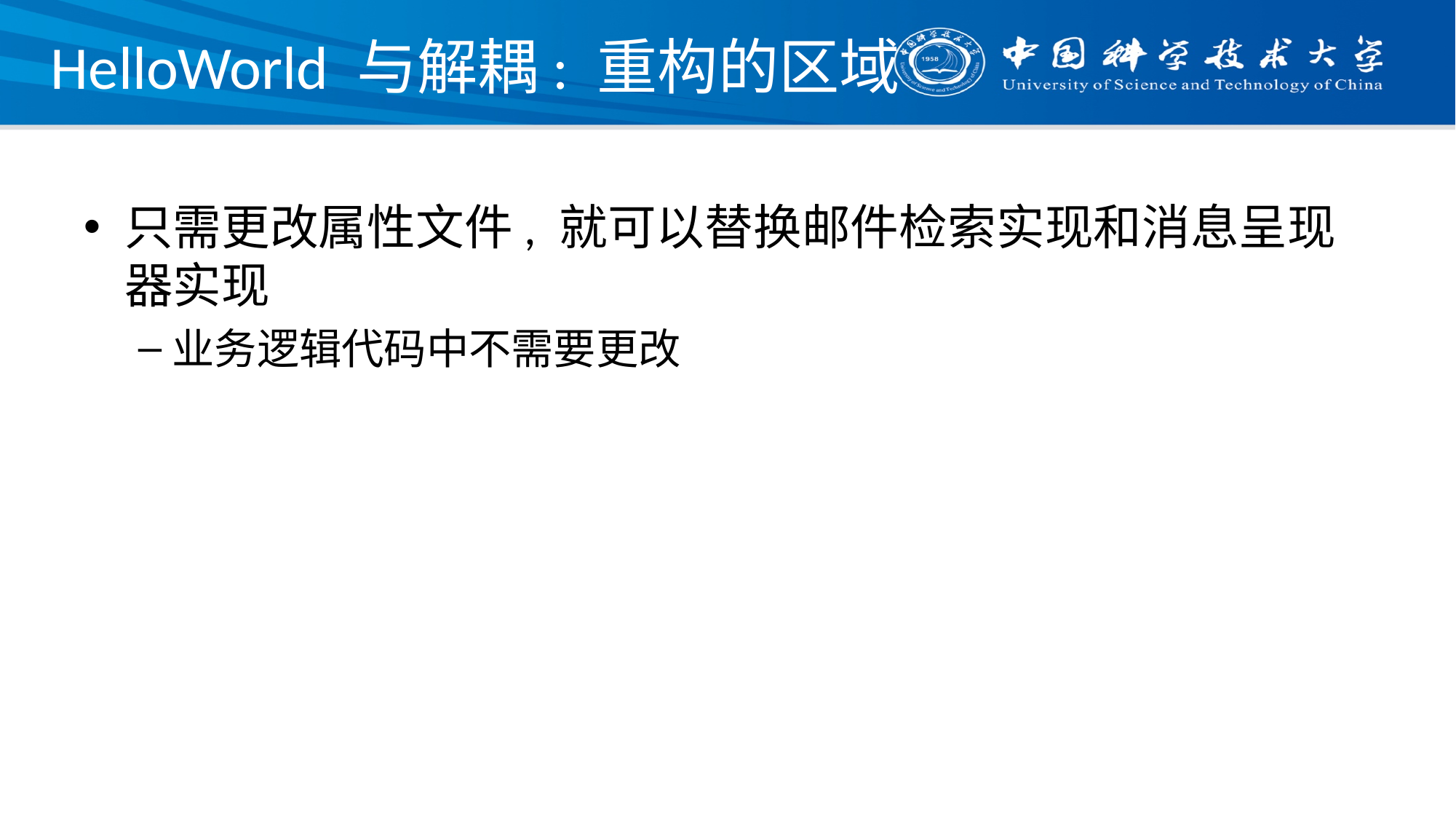

# HelloWorld 与解耦: 重构的区域
只需更改属性文件, 就可以替换邮件检索实现和消息呈现器实现
业务逻辑代码中不需要更改